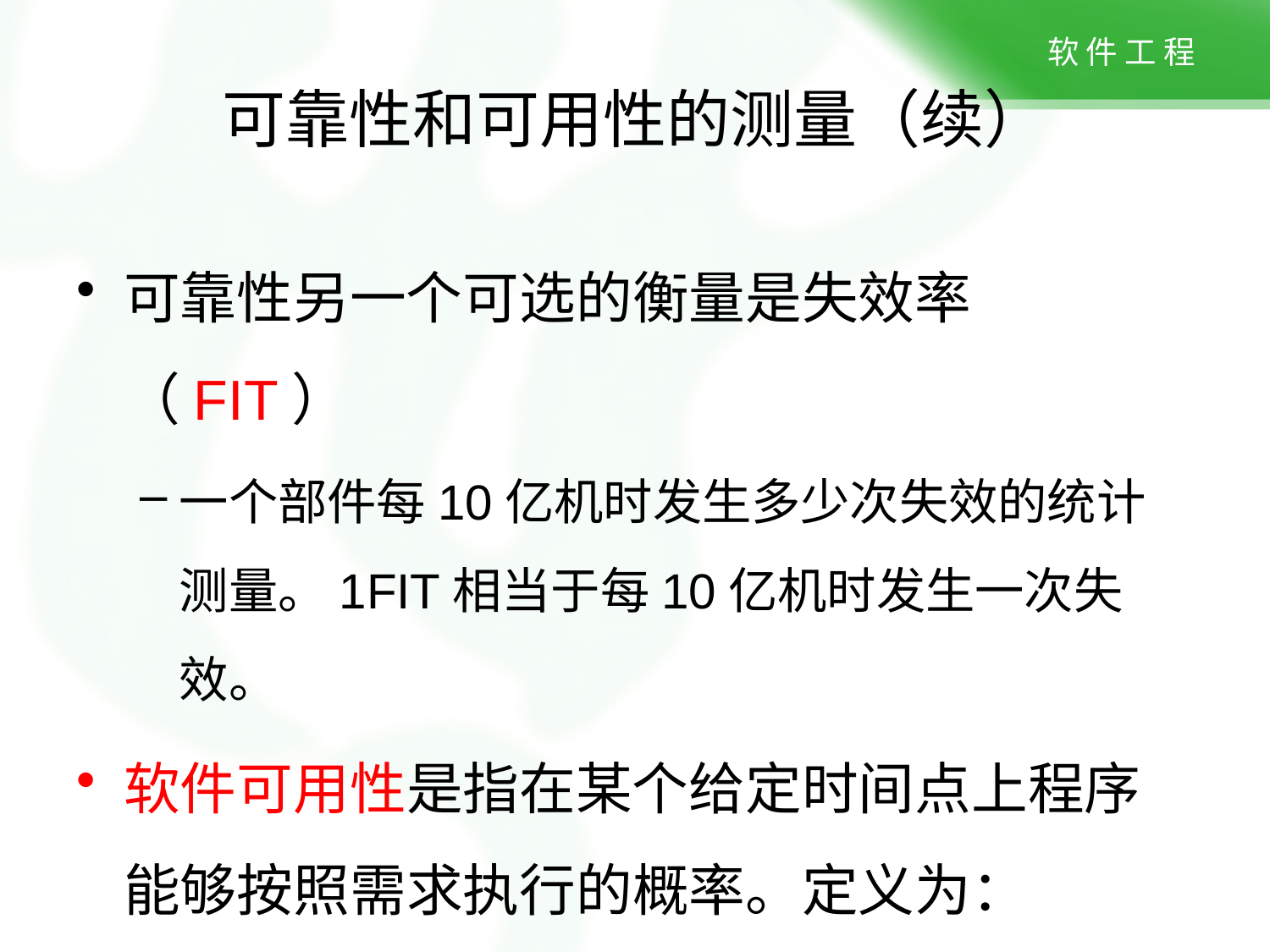

# 可靠性和可用性的测量（续）
可靠性另一个可选的衡量是失效率（FIT）
一个部件每10亿机时发生多少次失效的统计测量。1FIT相当于每10亿机时发生一次失效。
软件可用性是指在某个给定时间点上程序能够按照需求执行的概率。定义为：
可用性 = MTTF / (MTTF + MTTR) * 100%